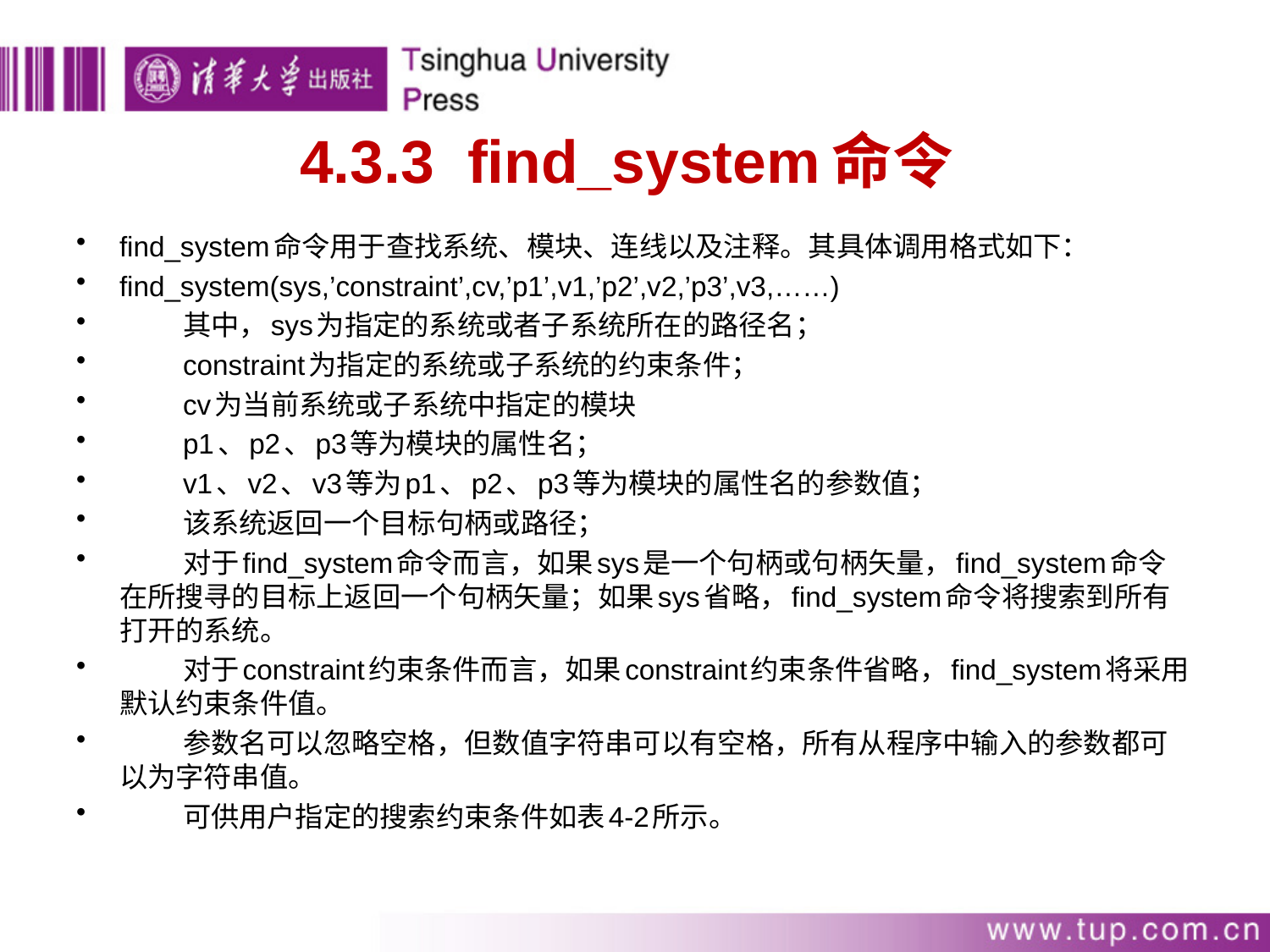

# 4.3.3  find_system命令
find_system命令用于查找系统、模块、连线以及注释。其具体调用格式如下：
find_system(sys,’constraint’,cv,’p1’,v1,’p2’,v2,’p3’,v3,……)
	其中，sys为指定的系统或者子系统所在的路径名；
	constraint为指定的系统或子系统的约束条件；
	cv为当前系统或子系统中指定的模块
	p1、p2、p3等为模块的属性名；
	v1、v2、v3等为p1、p2、p3等为模块的属性名的参数值；
	该系统返回一个目标句柄或路径；
	对于find_system命令而言，如果sys是一个句柄或句柄矢量，find_system命令在所搜寻的目标上返回一个句柄矢量；如果sys省略，find_system命令将搜索到所有打开的系统。
	对于constraint约束条件而言，如果constraint约束条件省略，find_system将采用默认约束条件值。
	参数名可以忽略空格，但数值字符串可以有空格，所有从程序中输入的参数都可以为字符串值。
	可供用户指定的搜索约束条件如表4-2所示。